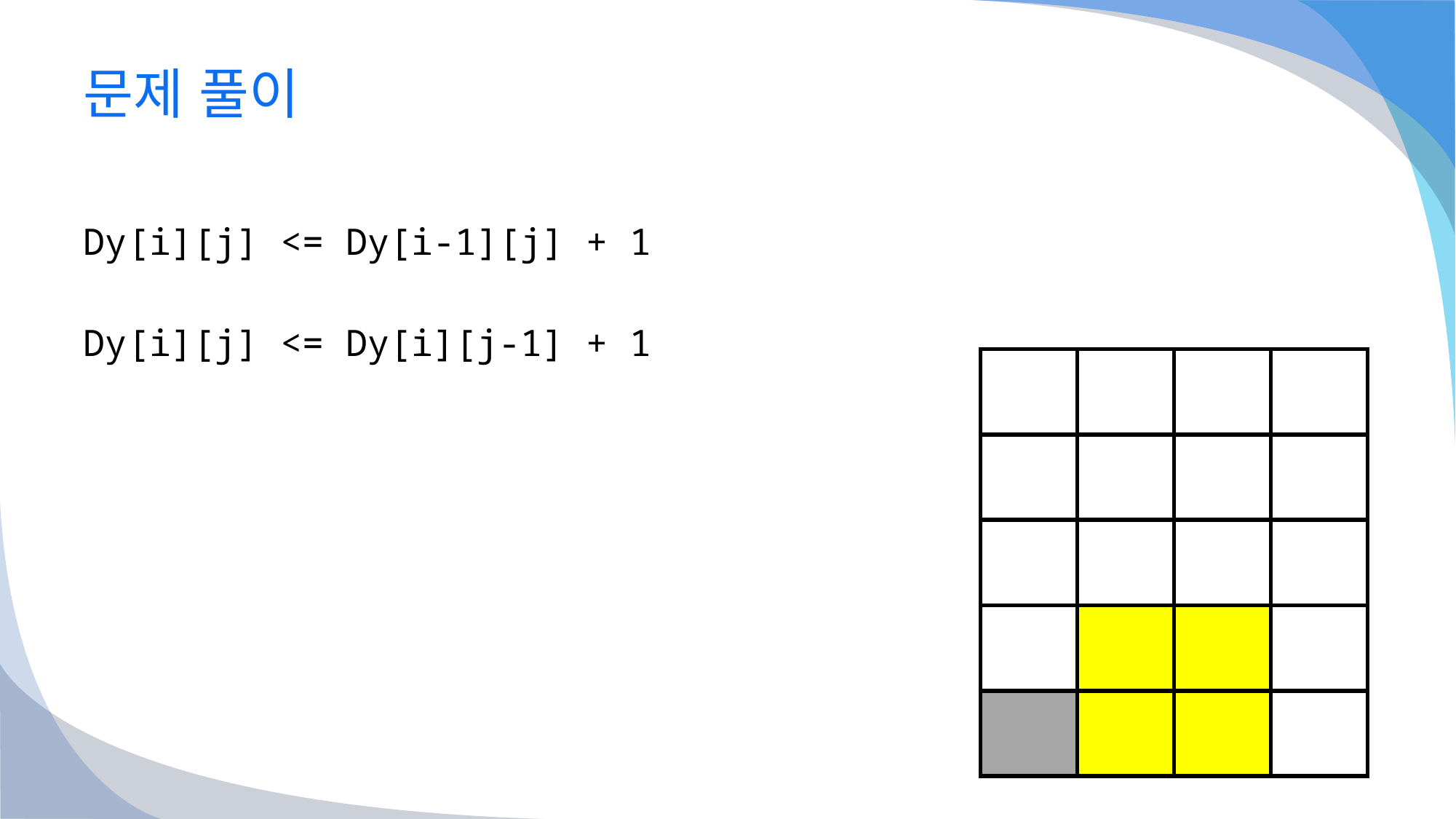

# 문제 풀이

Dy[i][j] <= Dy[i-1][j] + 1

Dy[i][j] <= Dy[i][j-1] + 1
|  |  |  |  |
| --- | --- | --- | --- |
|  |  |  |  |
|  |  |  |  |
|  |  |  |  |
|  |  |  |  |